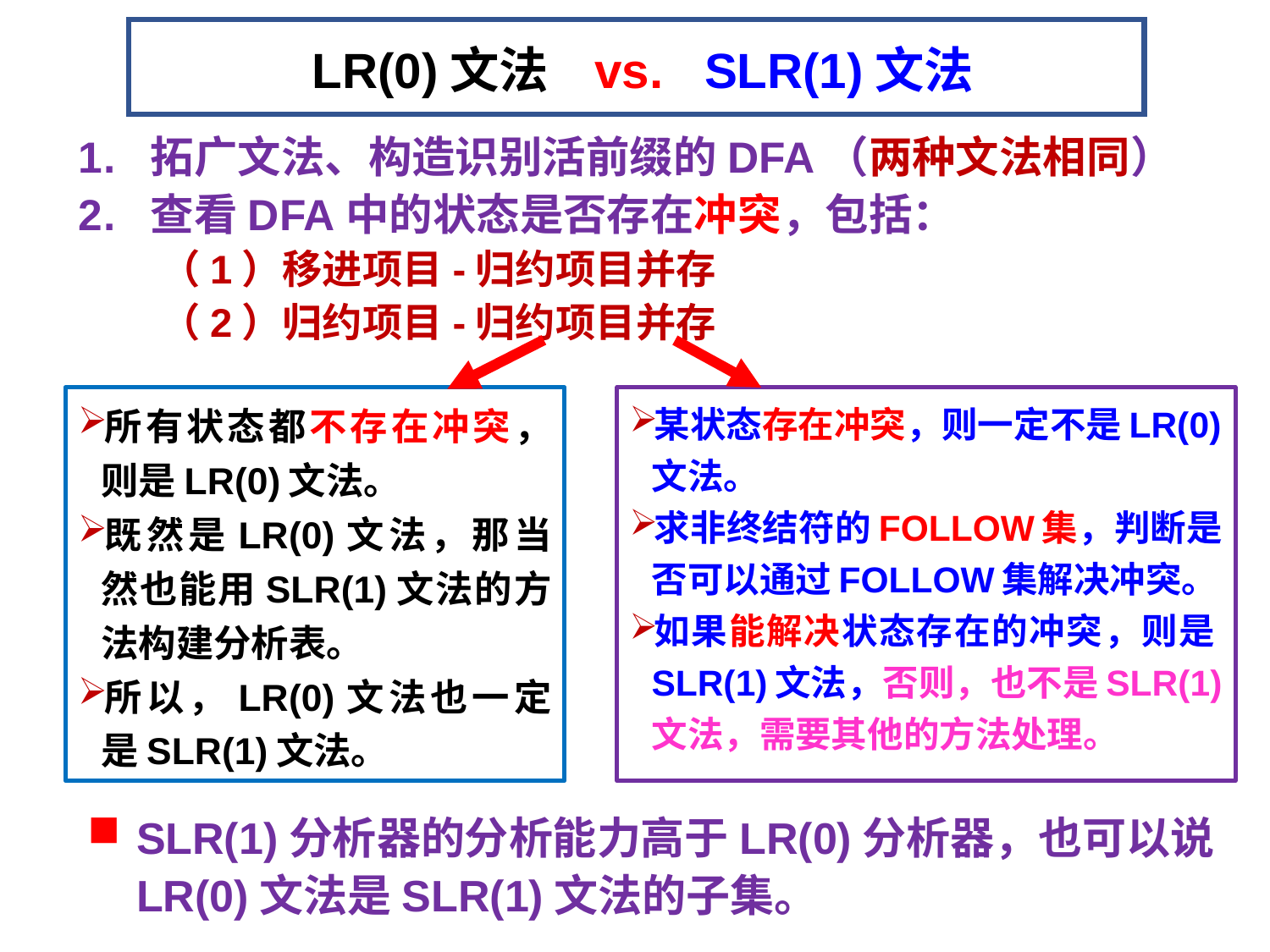

# LR(0)文法   vs.   SLR(1)文法
拓广文法、构造识别活前缀的DFA（两种文法相同）
查看DFA中的状态是否存在冲突，包括：
        （1）移进项目-归约项目并存
        （2）归约项目-归约项目并存
所有状态都不存在冲突，则是LR(0)文法。
既然是LR(0)文法，那当然也能用SLR(1)文法的方法构建分析表。
所以，LR(0)文法也一定是SLR(1)文法。
某状态存在冲突，则一定不是LR(0)文法。
求非终结符的FOLLOW集，判断是否可以通过FOLLOW集解决冲突。
如果能解决状态存在的冲突，则是SLR(1)文法，否则，也不是SLR(1)文法，需要其他的方法处理。
SLR(1)分析器的分析能力高于LR(0)分析器，也可以说LR(0)文法是SLR(1)文法的子集。